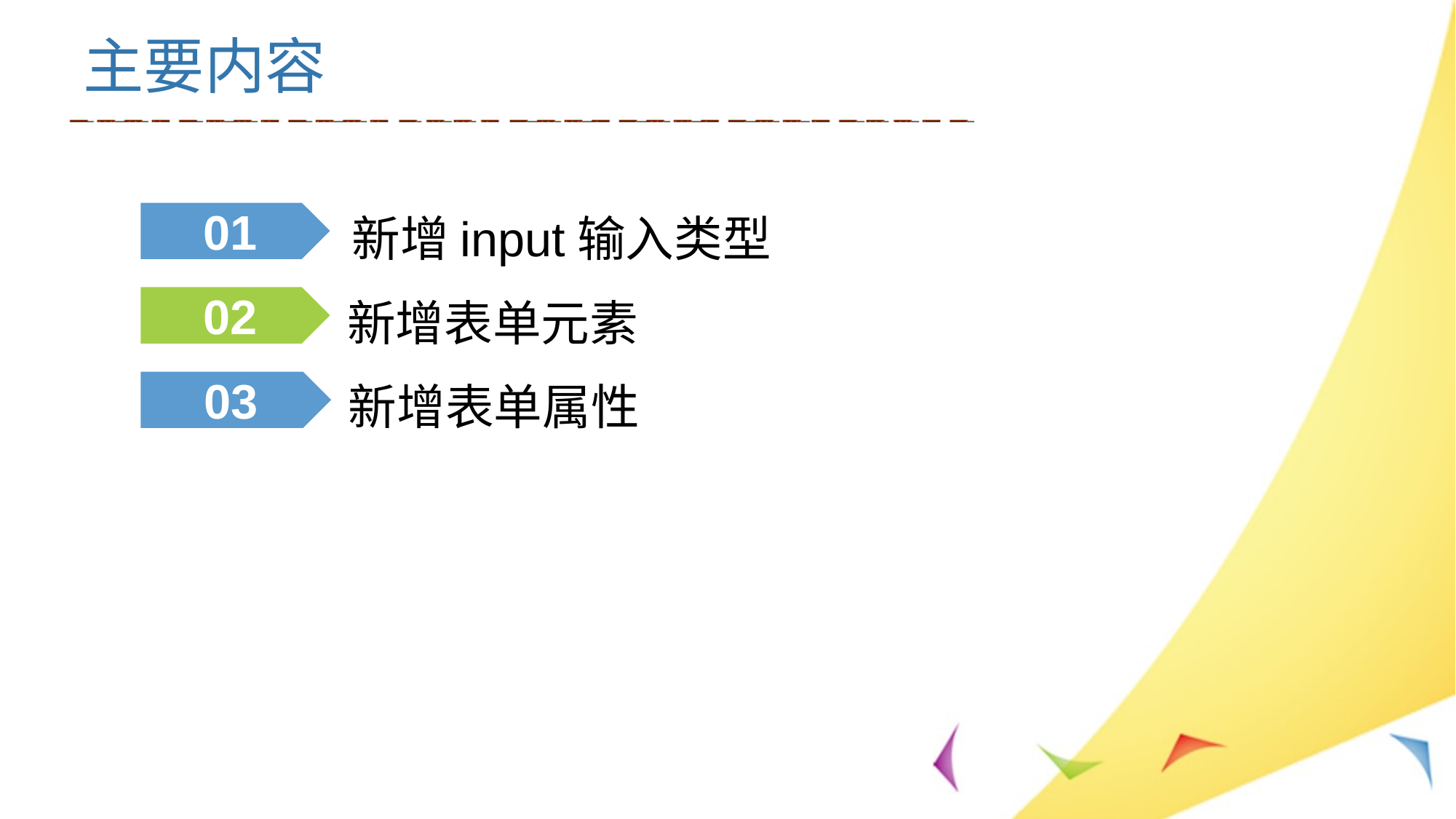

主要内容
01
新增input输入类型
新增表单元素
02
新增表单属性
03